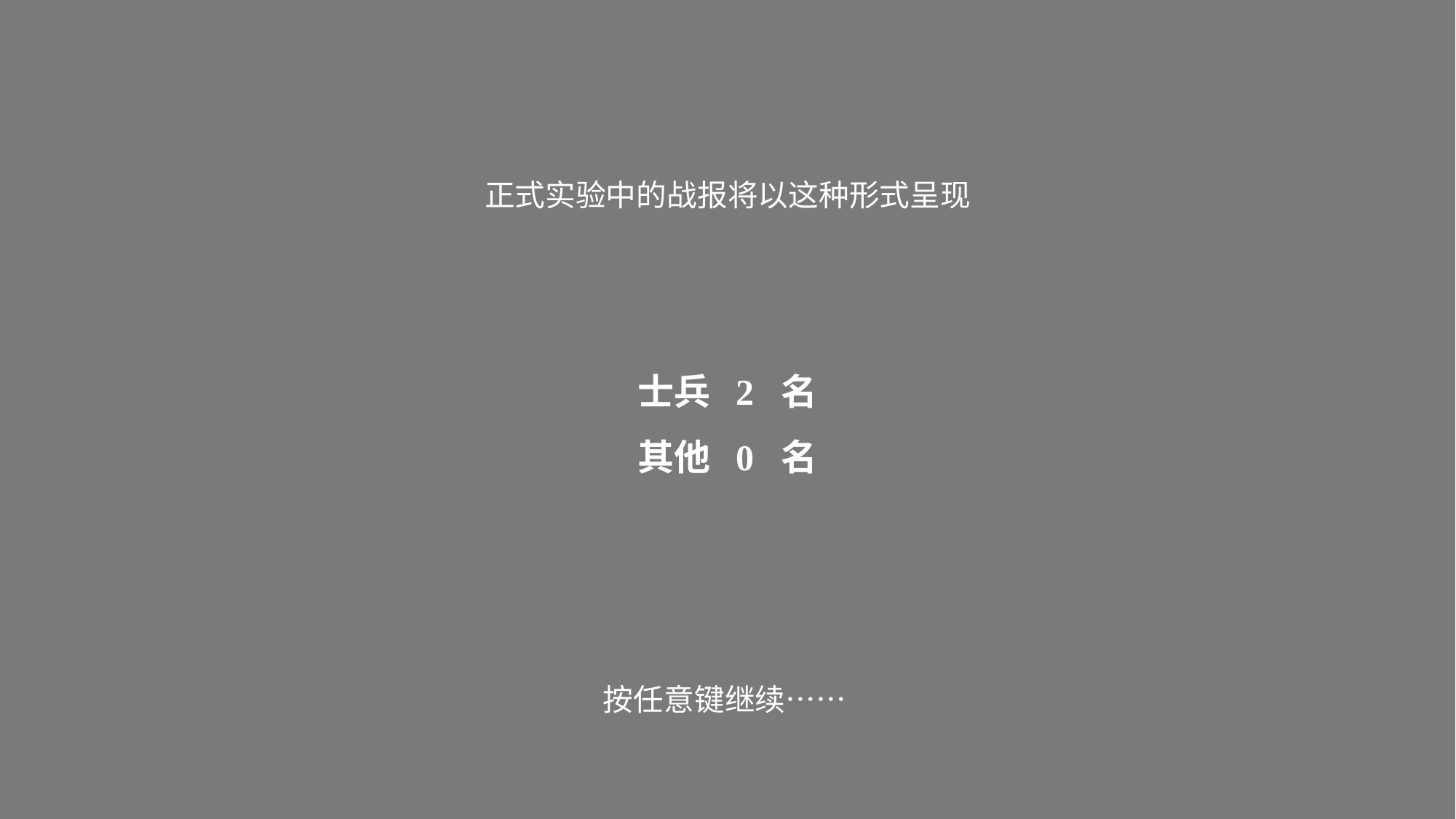

正式实验中的战报将以这种形式呈现
士兵  2  名
其他  0  名
按任意键继续……